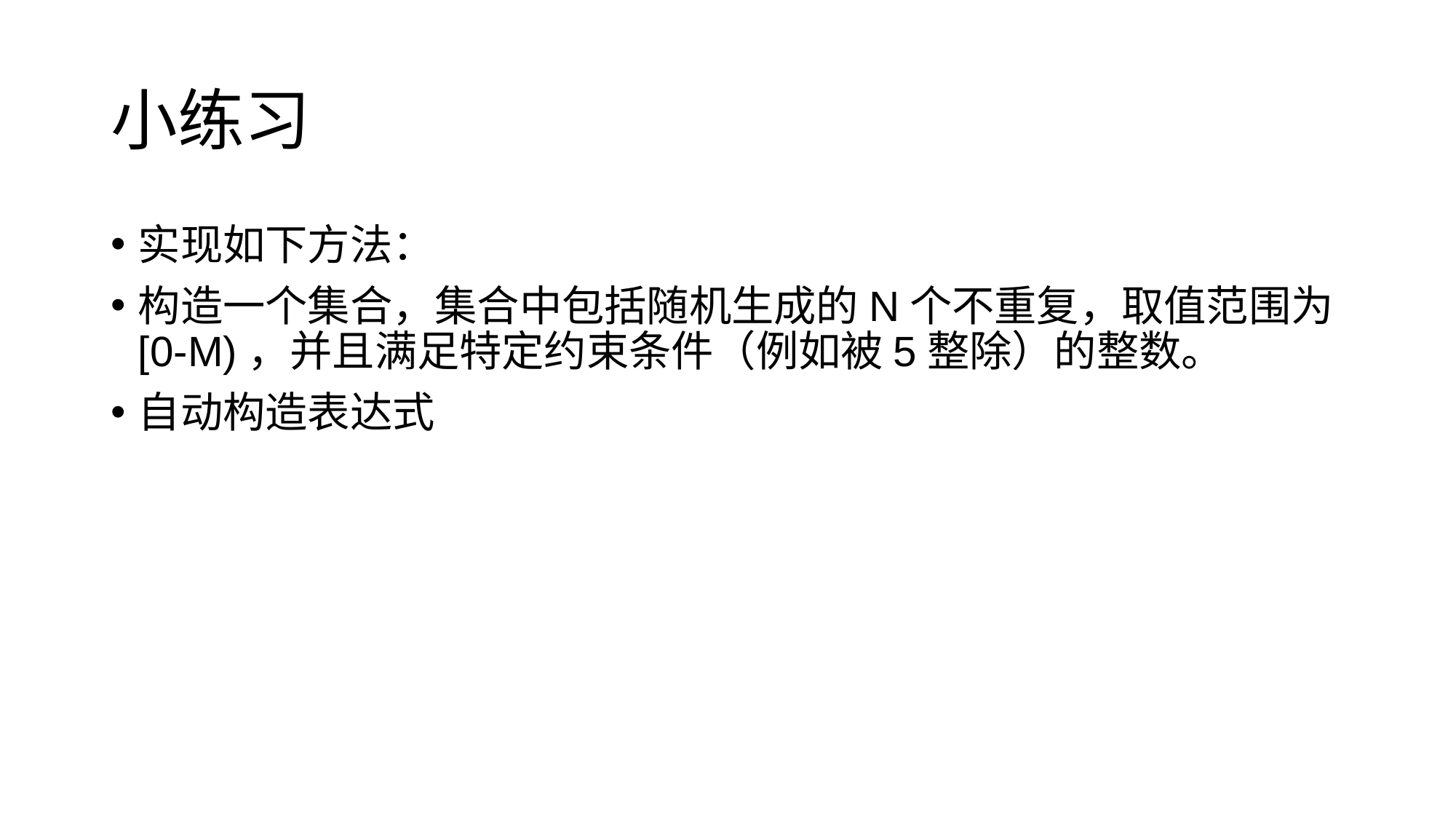

# 小练习
实现如下方法：
构造一个集合，集合中包括随机生成的N个不重复，取值范围为[0-M)，并且满足特定约束条件（例如被5整除）的整数。
自动构造表达式